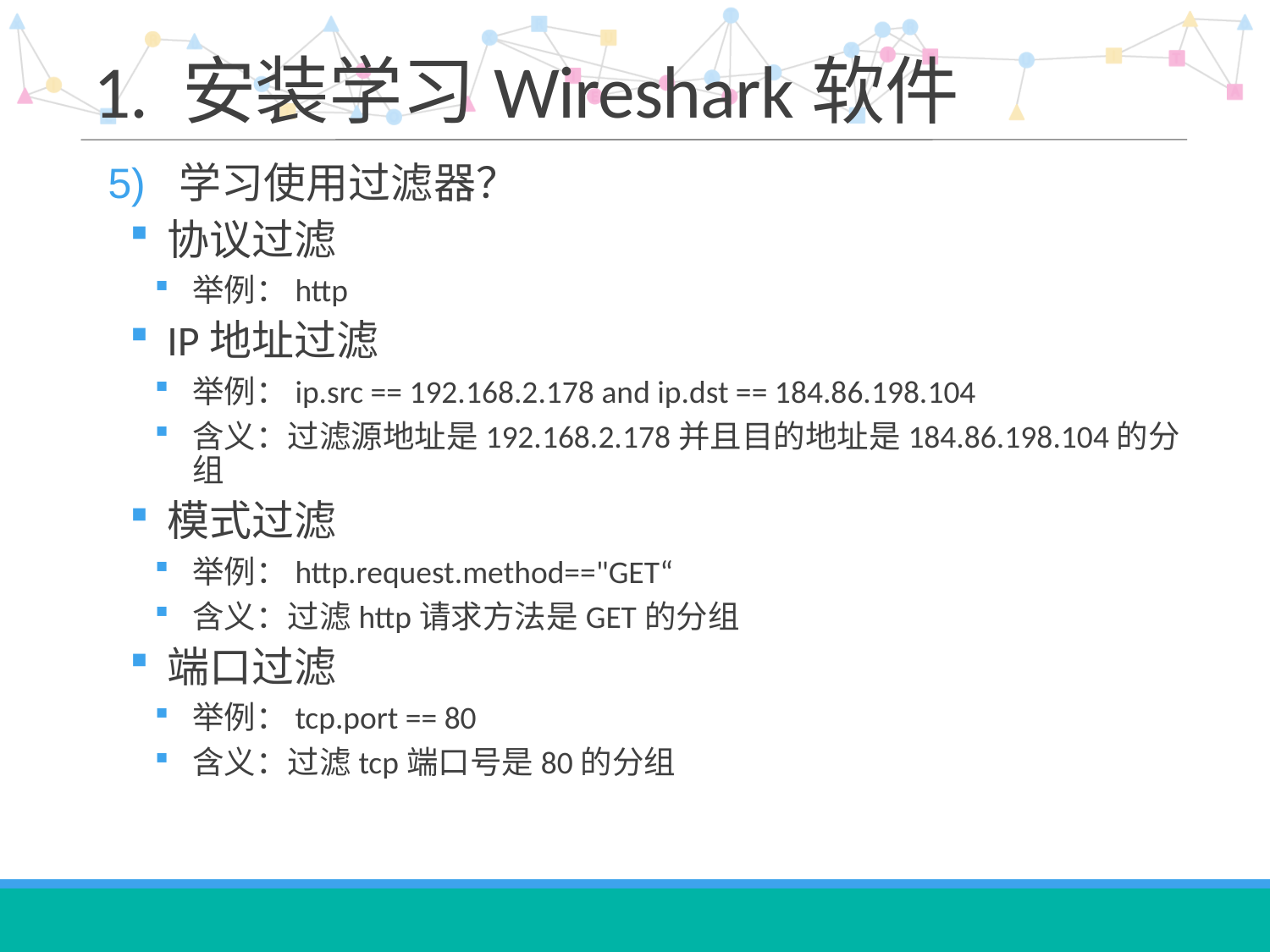

# 1. 安装学习Wireshark软件
学习使用过滤器？
协议过滤
举例：http
IP地址过滤
举例：ip.src == 192.168.2.178 and ip.dst == 184.86.198.104
含义：过滤源地址是192.168.2.178并且目的地址是184.86.198.104的分组
模式过滤
举例：http.request.method=="GET“
含义：过滤http请求方法是GET的分组
端口过滤
举例：tcp.port == 80
含义：过滤tcp端口号是80的分组